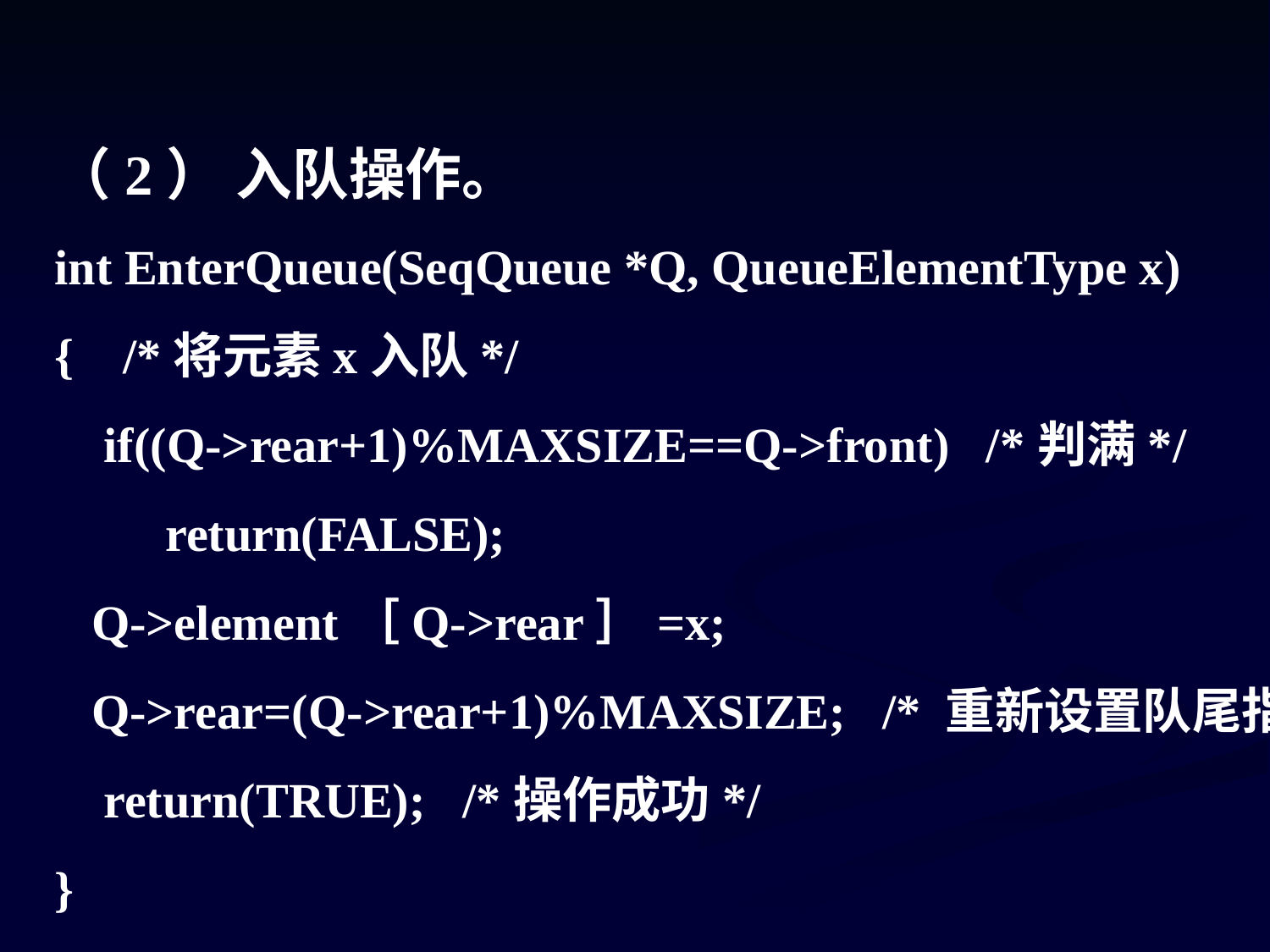

（2） 入队操作。
int EnterQueue(SeqQueue *Q, QueueElementType x)
{    /*将元素x入队*/
    if((Q->rear+1)%MAXSIZE==Q->front)   /*判满*/
         return(FALSE);
   Q->element［Q->rear］=x;
   Q->rear=(Q->rear+1)%MAXSIZE;   /* 重新设置队尾指针 */
    return(TRUE);   /*操作成功*/
}